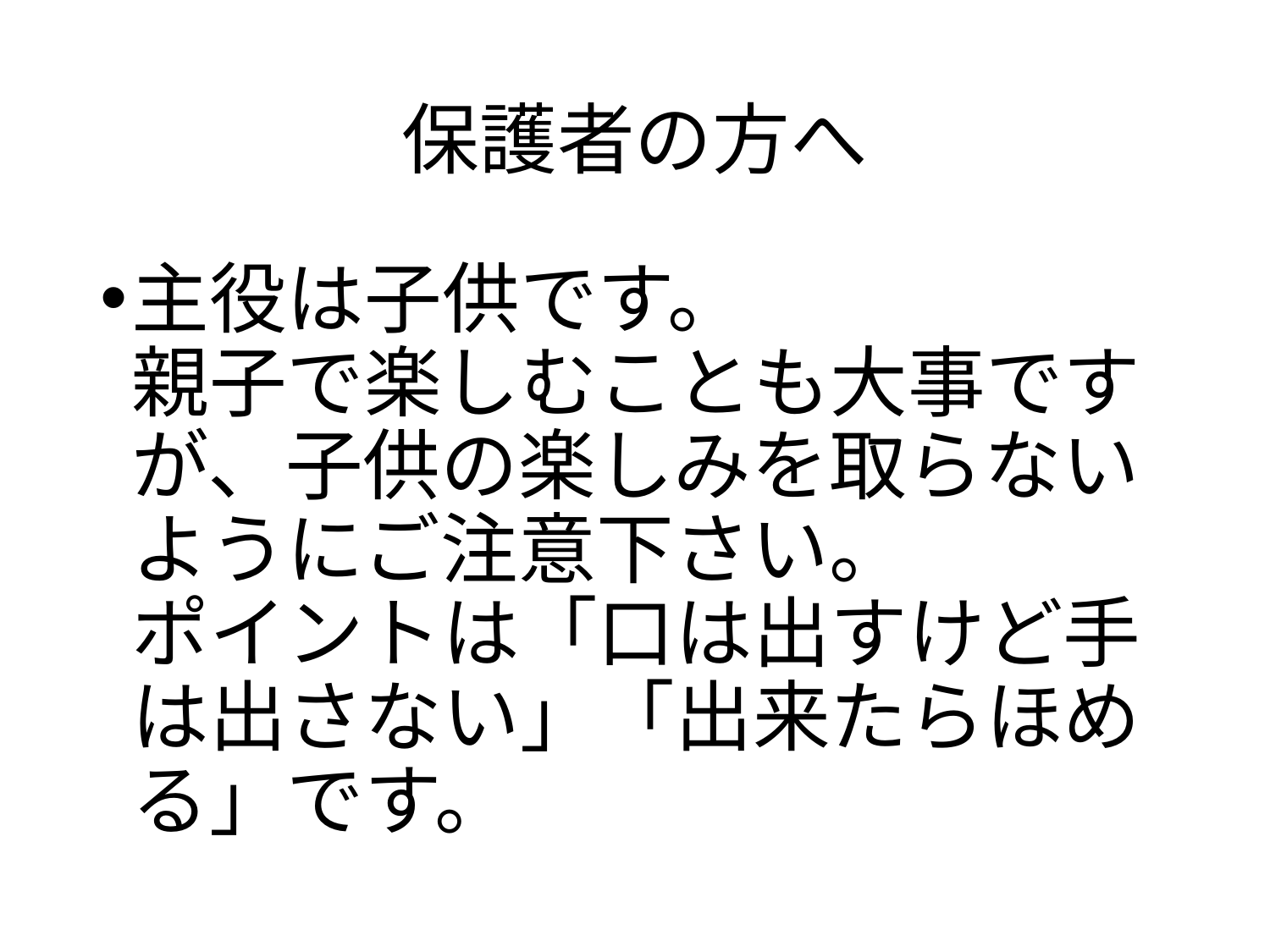

# 保護者の方へ
主役は子供です。
親子で楽しむことも大事ですが、子供の楽しみを取らないようにご注意下さい。
ポイントは「口は出すけど手は出さない」「出来たらほめる」です。